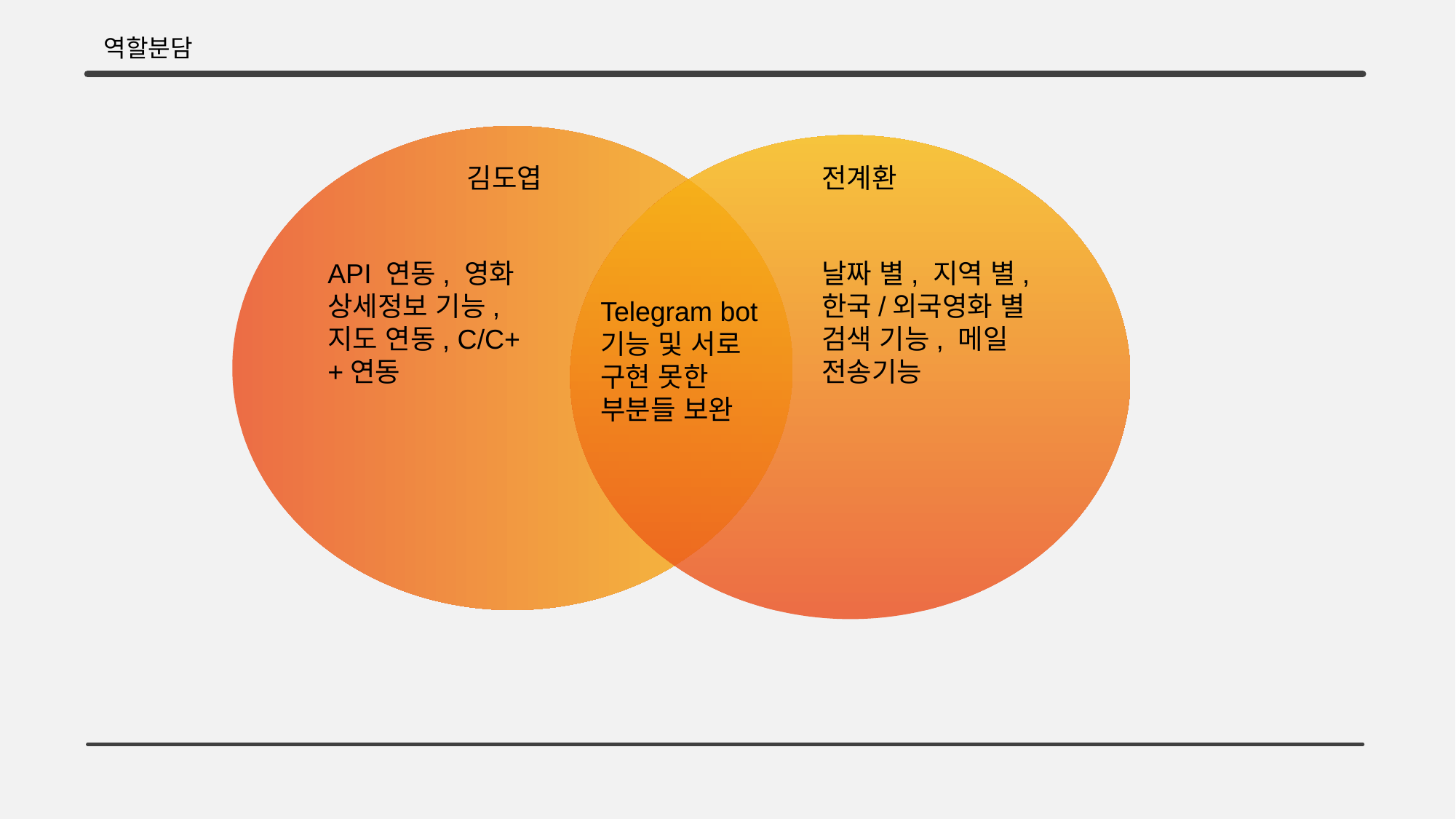

역할분담

김도엽
전계환
API 연동, 영화 상세정보 기능, 지도 연동, C/C++연동
날짜 별, 지역 별, 한국/외국영화 별 검색 기능, 메일 전송기능
Telegram bot 기능 및 서로 구현 못한
부분들 보완